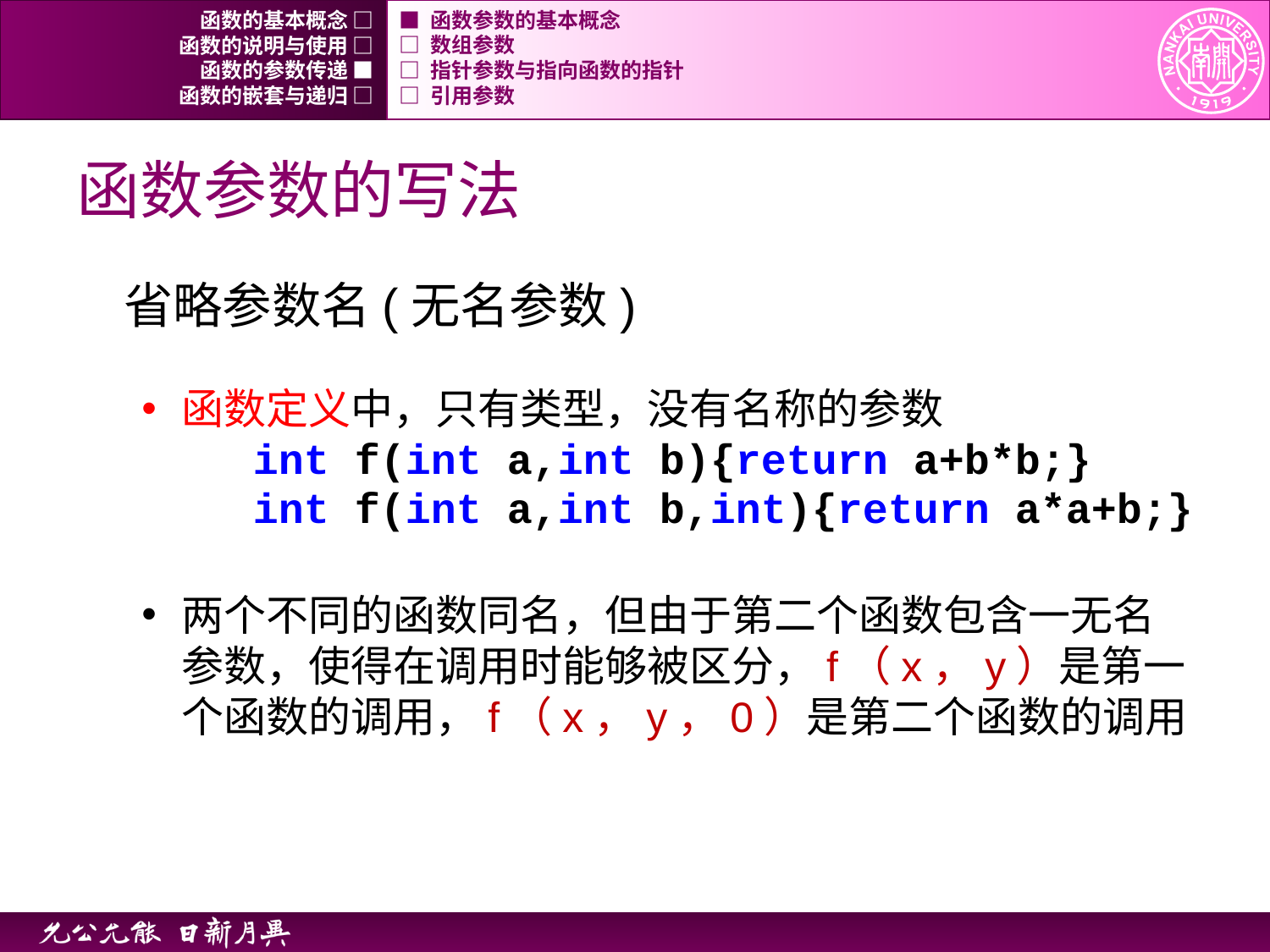

函数的基本概念 □
■ 函数参数的基本概念
函数的说明与使用 □
□ 数组参数
函数的参数传递 ■
□ 指针参数与指向函数的指针
函数的嵌套与递归 □
□ 引用参数
# 函数参数的写法
省略参数名(无名参数)
函数定义中，只有类型，没有名称的参数
		int f(int a,int b){return a+b*b;}
		int f(int a,int b,int){return a*a+b;}

两个不同的函数同名，但由于第二个函数包含一无名参数，使得在调用时能够被区分，f（x，y）是第一个函数的调用，f（x，y，0）是第二个函数的调用